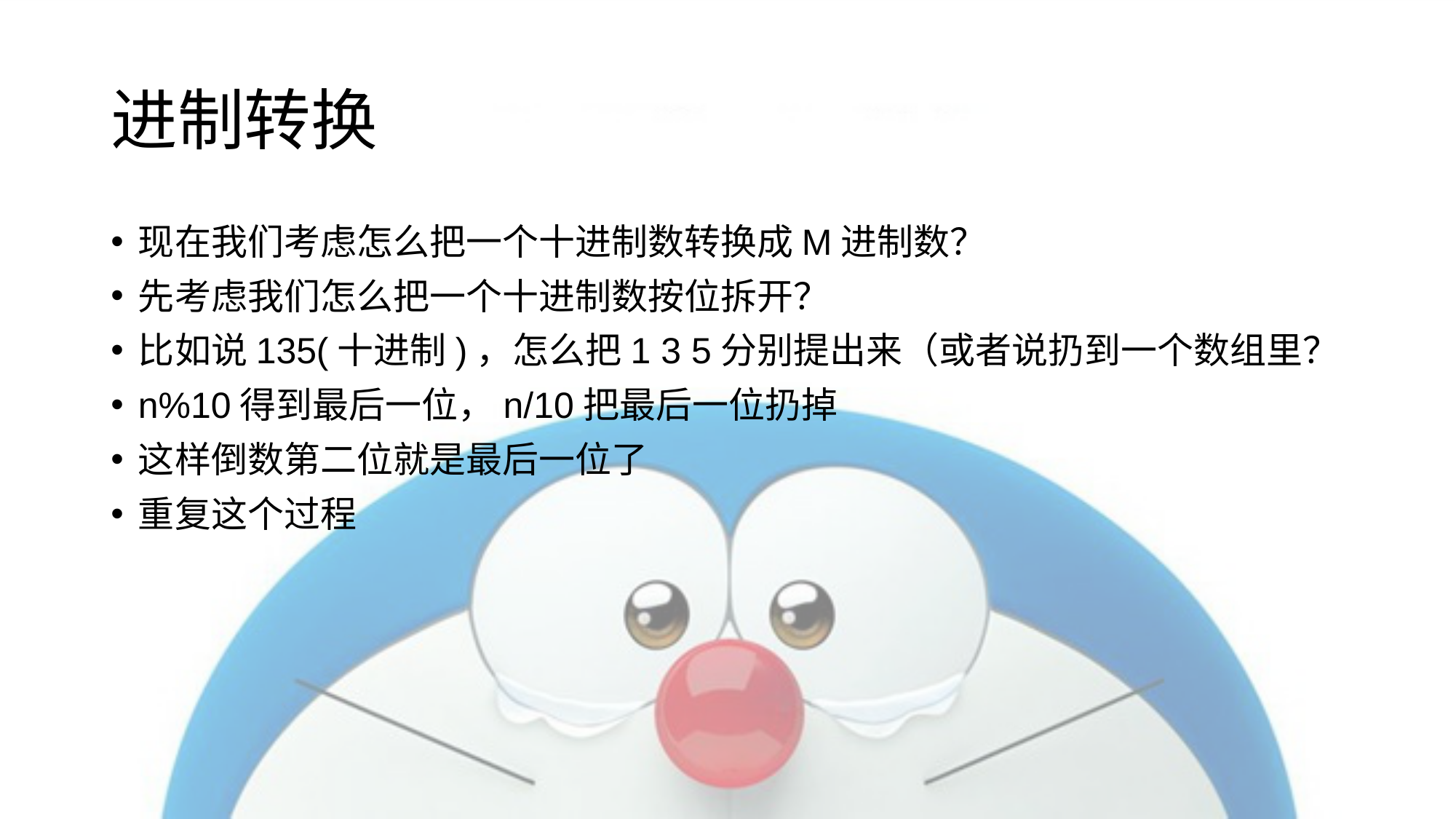

# 进制转换
现在我们考虑怎么把一个十进制数转换成M进制数？
先考虑我们怎么把一个十进制数按位拆开？
比如说135(十进制)，怎么把1 3 5分别提出来（或者说扔到一个数组里？
n%10得到最后一位，n/10把最后一位扔掉
这样倒数第二位就是最后一位了
重复这个过程